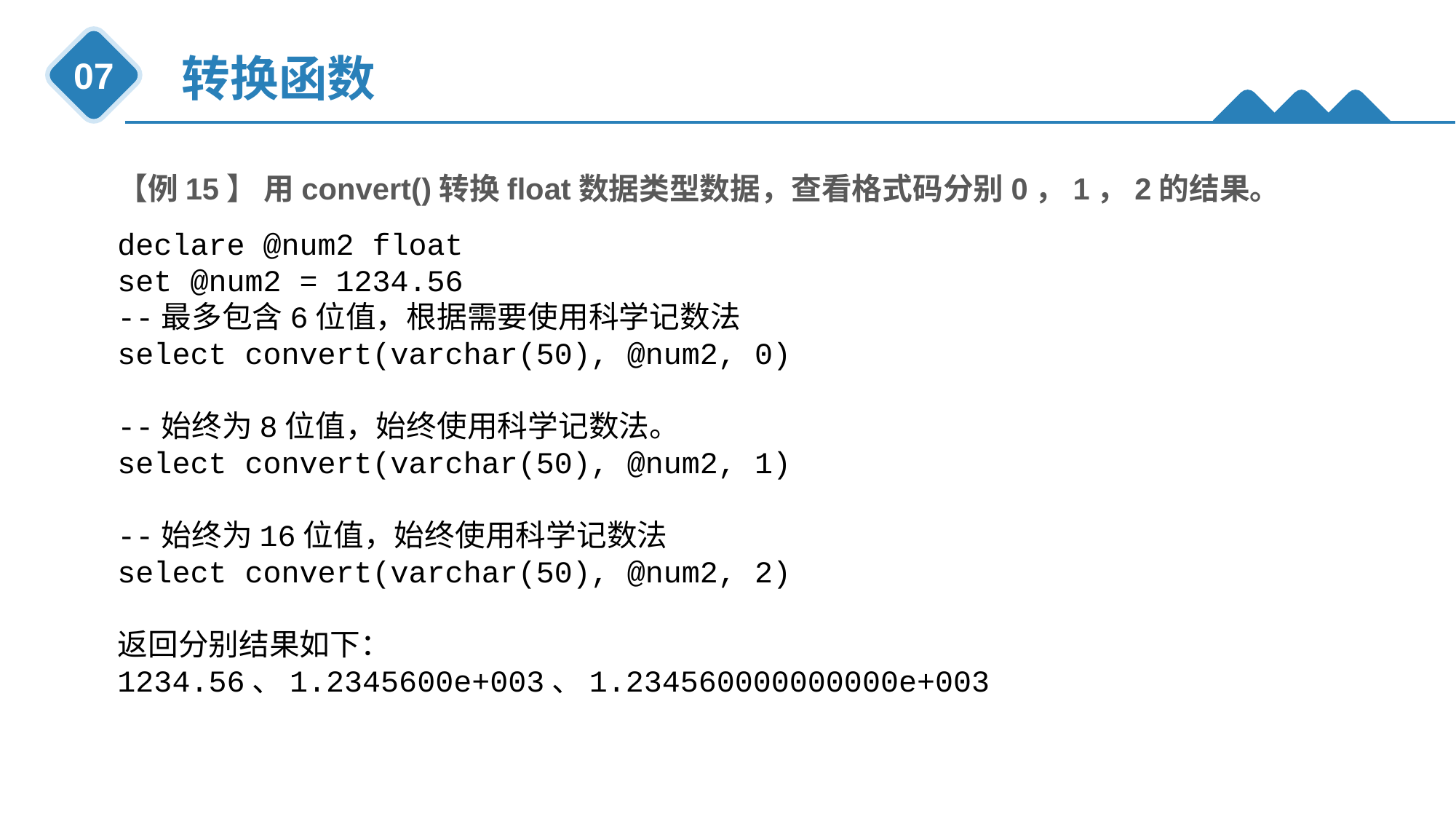

转换函数
07

【例15】 用convert()转换float数据类型数据，查看格式码分别0，1，2的结果。
declare @num2 float
set @num2 = 1234.56
--最多包含6位值，根据需要使用科学记数法
select convert(varchar(50), @num2, 0)

--始终为8位值，始终使用科学记数法。
select convert(varchar(50), @num2, 1)

--始终为16位值，始终使用科学记数法
select convert(varchar(50), @num2, 2)

返回分别结果如下：
1234.56、1.2345600e+003、1.234560000000000e+003